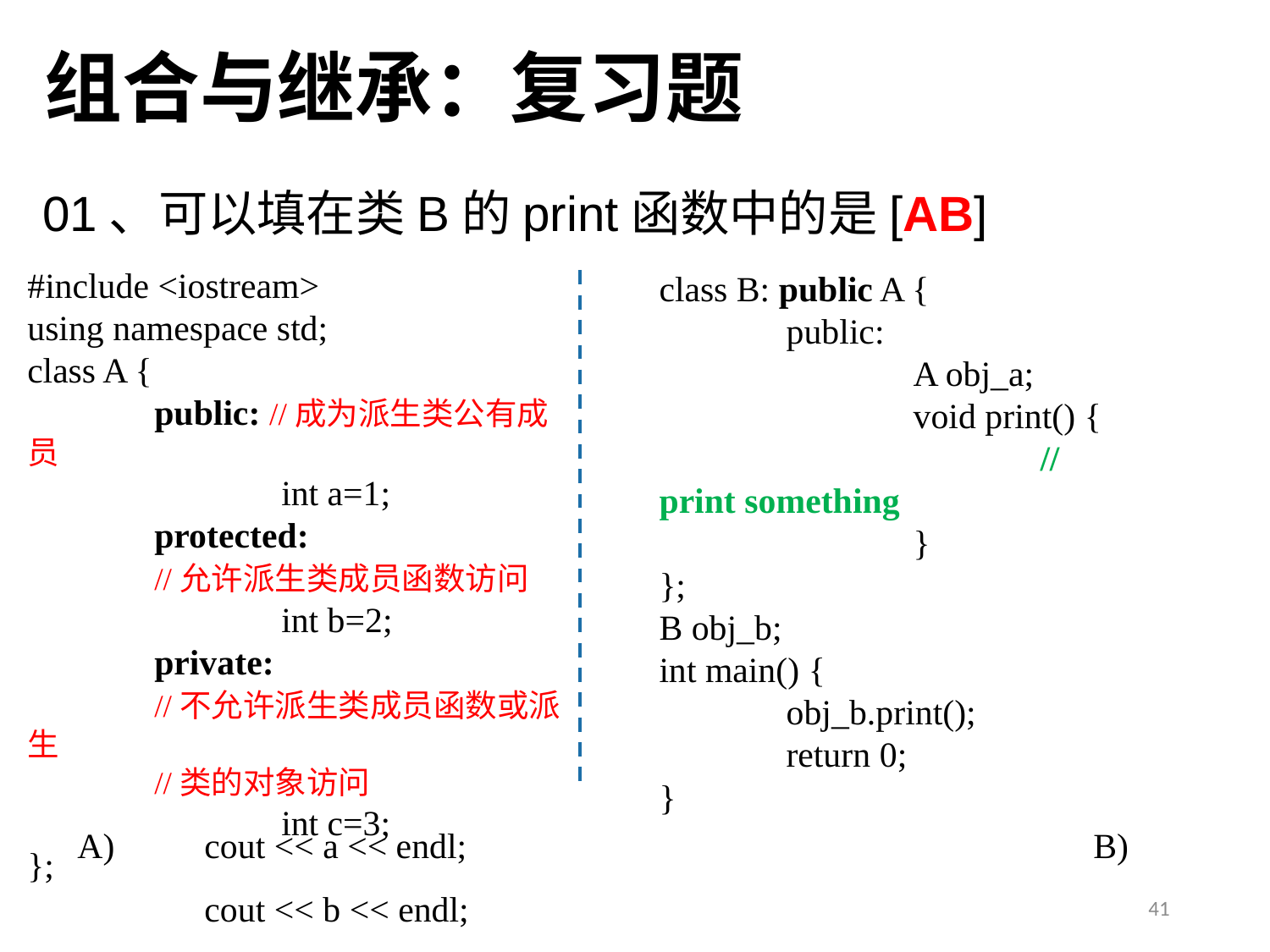

组合与继承：复习题
01、可以填在类B的print函数中的是[AB]
#include <iostream>
using namespace std;
class A {
	public: //成为派生类公有成员
		int a=1;
	protected:
	//允许派生类成员函数访问
		int b=2;
	private:
	//不允许派生类成员函数或派生
	//类的对象访问
		int c=3;
};
class B: public A {
	public:
		A obj_a;
		void print() {
			// print something
		}
};
B obj_b;
int main() {
	obj_b.print();
	return 0;
}

A)	cout << a << endl;					B)	cout << b << endl;
C)	cout << c << endl;					D)	cout << obj_a.b << endl;
41